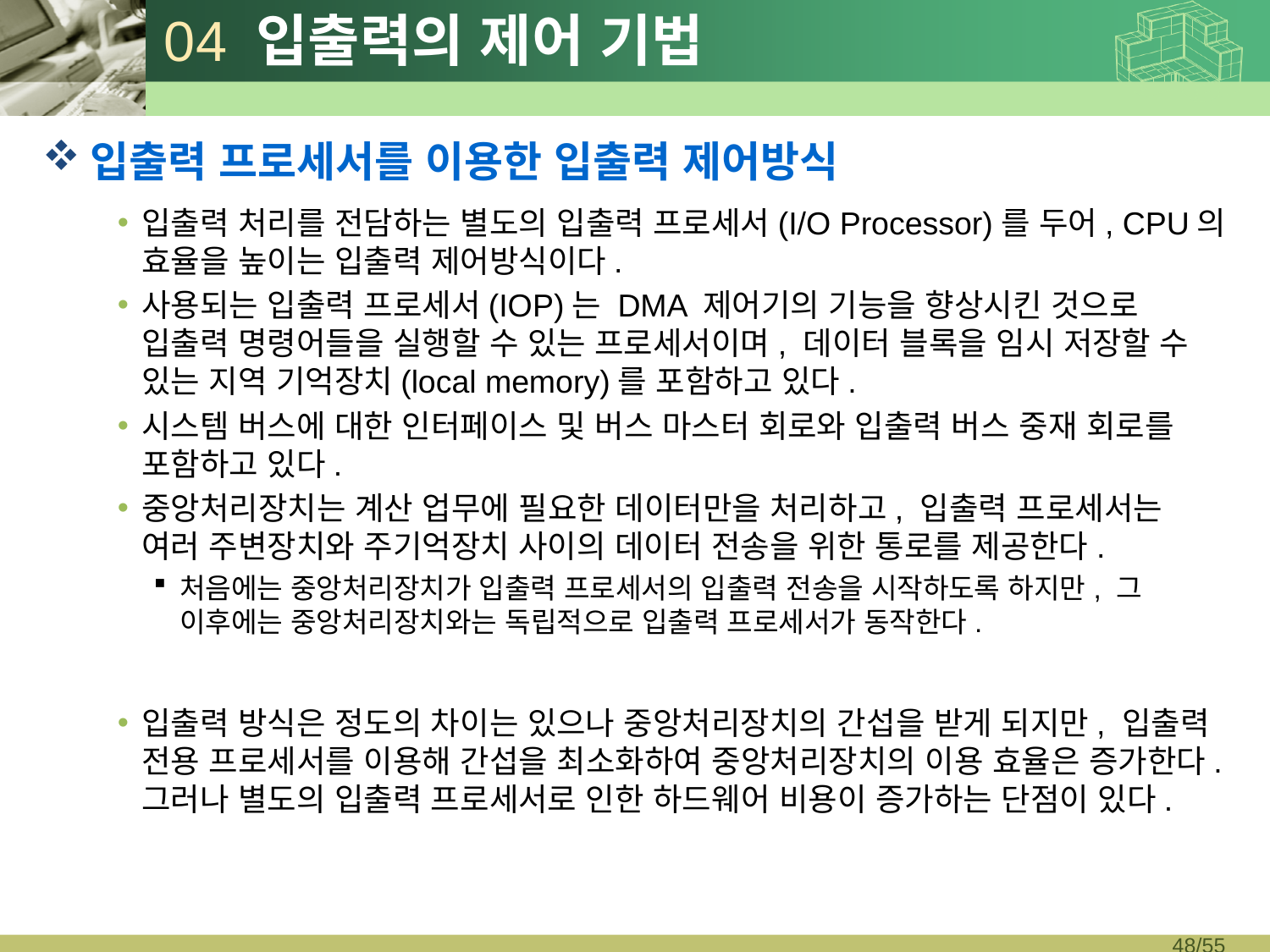

# 04 입출력의 제어 기법
입출력 프로세서를 이용한 입출력 제어방식
입출력 처리를 전담하는 별도의 입출력 프로세서(I/O Processor)를 두어, CPU의 효율을 높이는 입출력 제어방식이다.
사용되는 입출력 프로세서(IOP)는 DMA 제어기의 기능을 향상시킨 것으로 입출력 명령어들을 실행할 수 있는 프로세서이며, 데이터 블록을 임시 저장할 수 있는 지역 기억장치(local memory)를 포함하고 있다.
시스템 버스에 대한 인터페이스 및 버스 마스터 회로와 입출력 버스 중재 회로를 포함하고 있다.
중앙처리장치는 계산 업무에 필요한 데이터만을 처리하고, 입출력 프로세서는 여러 주변장치와 주기억장치 사이의 데이터 전송을 위한 통로를 제공한다.
처음에는 중앙처리장치가 입출력 프로세서의 입출력 전송을 시작하도록 하지만, 그 이후에는 중앙처리장치와는 독립적으로 입출력 프로세서가 동작한다.

입출력 방식은 정도의 차이는 있으나 중앙처리장치의 간섭을 받게 되지만, 입출력 전용 프로세서를 이용해 간섭을 최소화하여 중앙처리장치의 이용 효율은 증가한다. 그러나 별도의 입출력 프로세서로 인한 하드웨어 비용이 증가하는 단점이 있다.